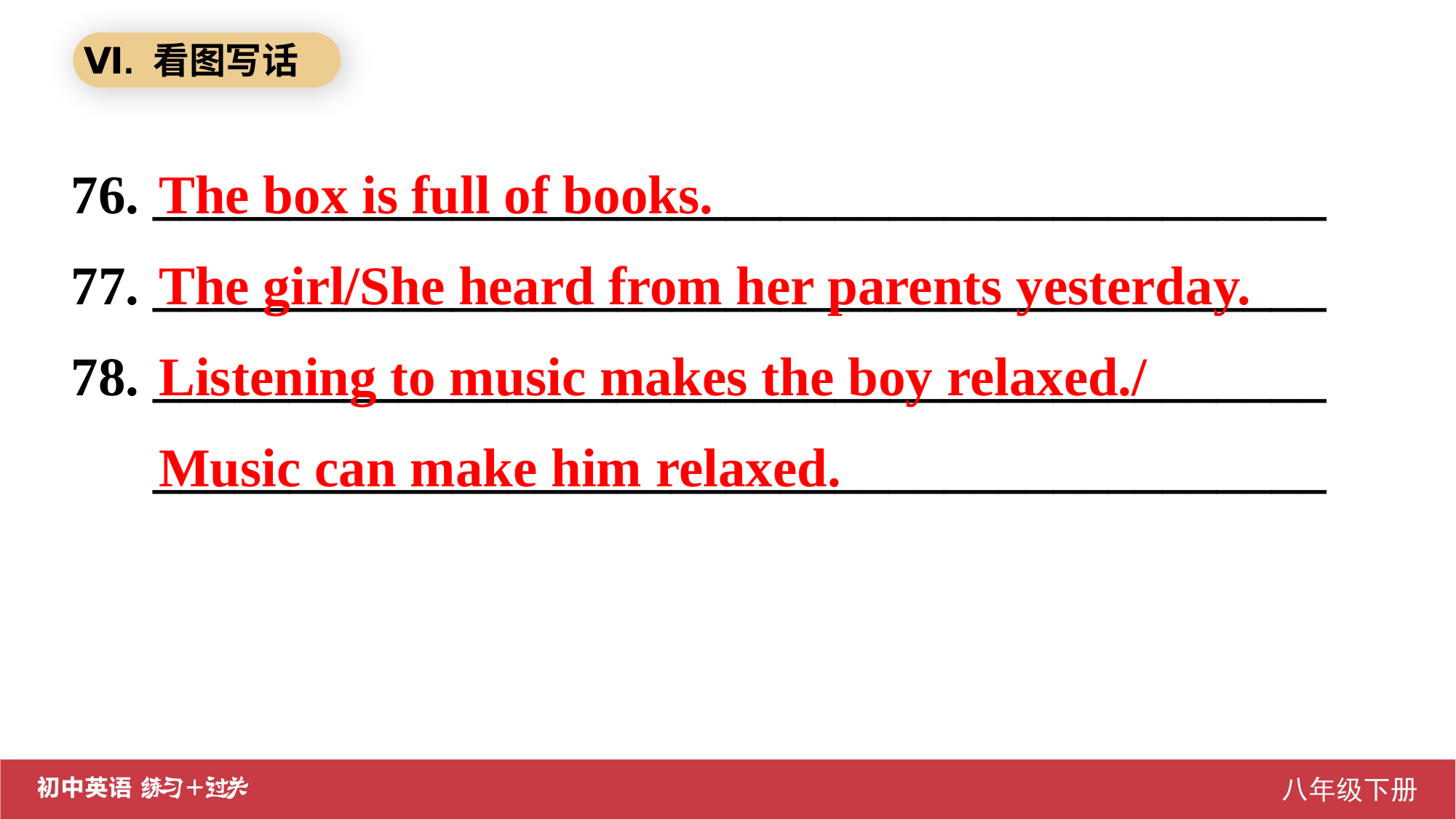

Ⅵ. 看图写话
76. ___________________________________________
77. ___________________________________________
78. ___________________________________________
      ___________________________________________

The box is full of books.
The girl/She heard from her parents yesterday.
Listening to music makes the boy relaxed./
Music can make him relaxed.